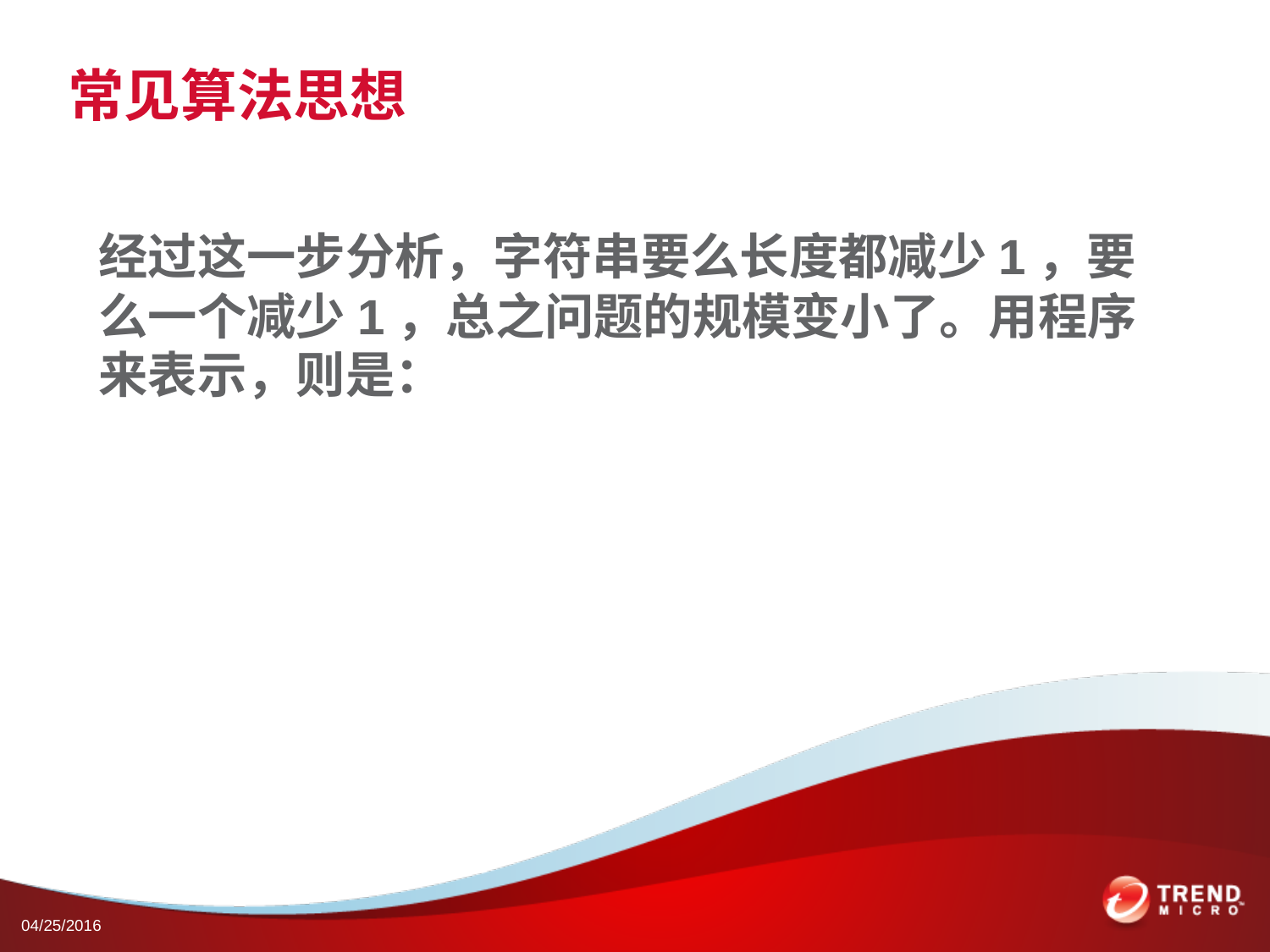

# 常见算法思想
经过这一步分析，字符串要么长度都减少1，要么一个减少1，总之问题的规模变小了。用程序来表示，则是：

04/25/2016